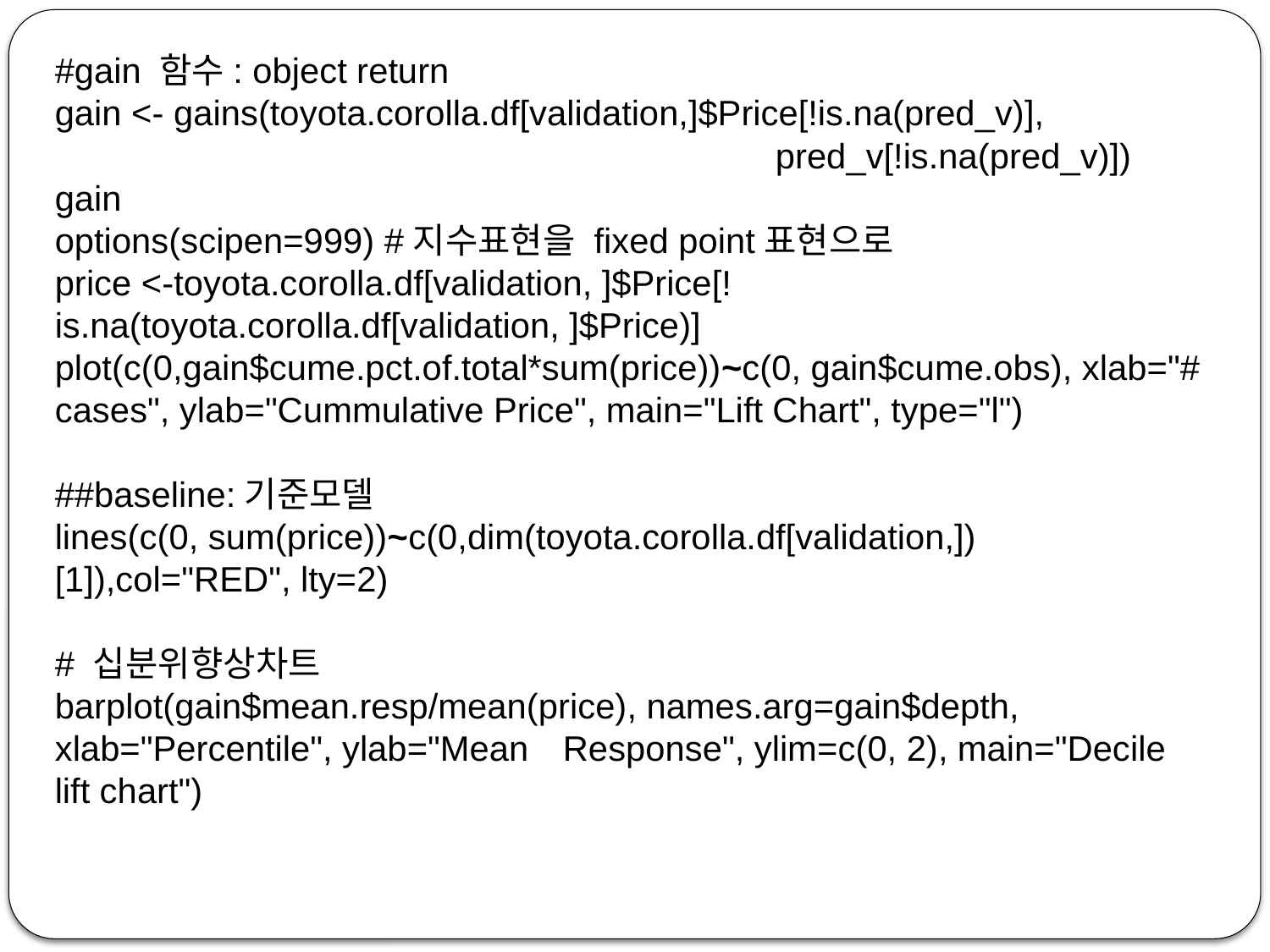

#gain 함수: object return
gain <- gains(toyota.corolla.df[validation,]$Price[!is.na(pred_v)],
                                                                          pred_v[!is.na(pred_v)])
gain
options(scipen=999) #지수표현을 fixed point표현으로
price <-toyota.corolla.df[validation, ]$Price[!is.na(toyota.corolla.df[validation, ]$Price)]
plot(c(0,gain$cume.pct.of.total*sum(price))~c(0, gain$cume.obs), xlab="# cases", ylab="Cummulative Price", main="Lift Chart", type="l")

##baseline:기준모델
lines(c(0, sum(price))~c(0,dim(toyota.corolla.df[validation,])[1]),col="RED", lty=2)

# 십분위향상차트
barplot(gain$mean.resp/mean(price), names.arg=gain$depth, xlab="Percentile", ylab="Mean 	Response", ylim=c(0, 2), main="Decile lift chart")